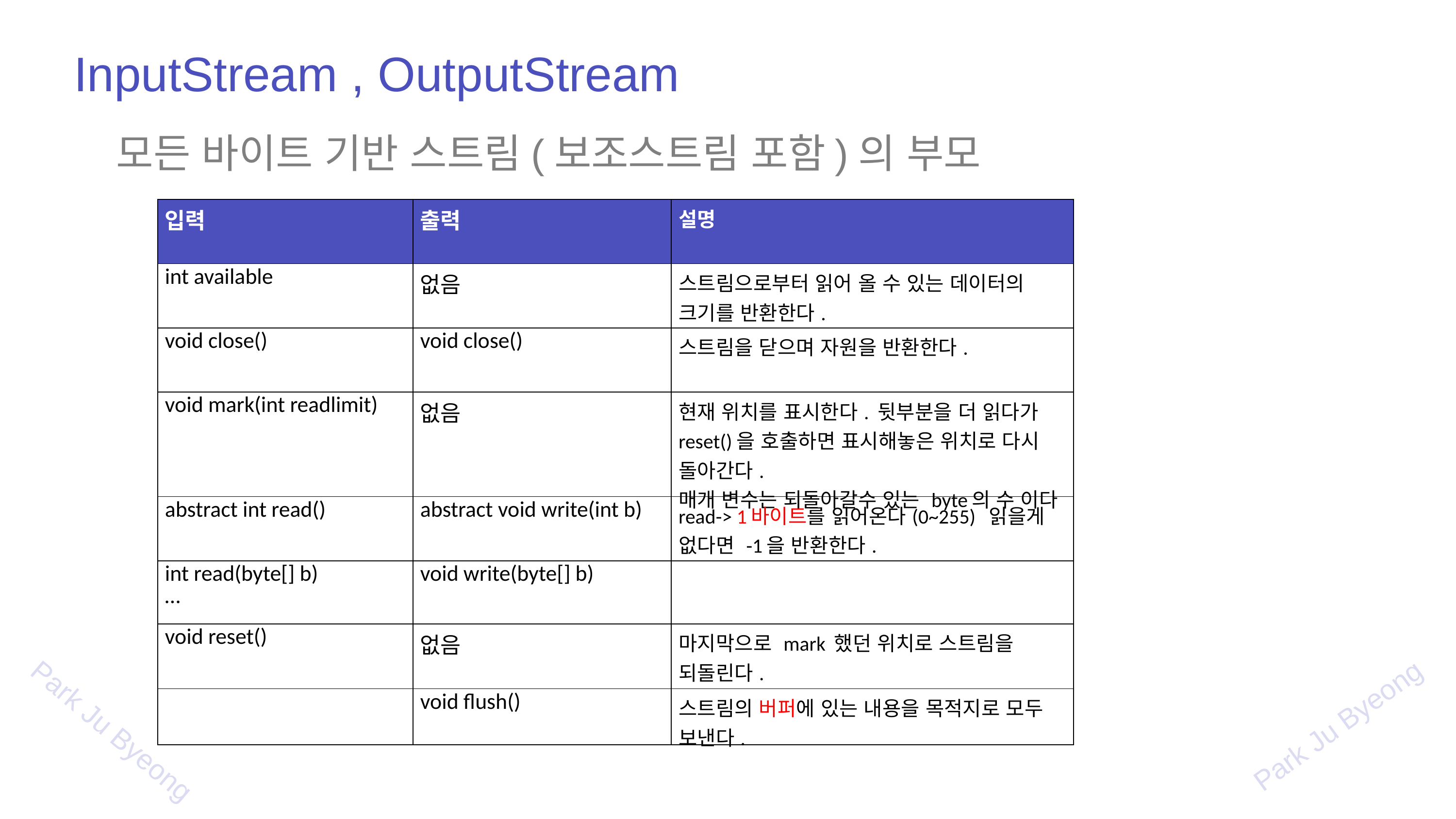

InputStream , OutputStream
모든 바이트 기반 스트림(보조스트림 포함)의 부모
| 입력 | 출력 | 설명 |
| --- | --- | --- |
| int available | 없음 | 스트림으로부터 읽어 올 수 있는 데이터의 크기를 반환한다. |
| void close() | void close() | 스트림을 닫으며 자원을 반환한다. |
| void mark(int readlimit) | 없음 | 현재 위치를 표시한다. 뒷부분을 더 읽다가 reset()을 호출하면 표시해놓은 위치로 다시 돌아간다. 매개 변수는 되돌아갈수 있는 byte의 수 이다 |
| abstract int read() | abstract void write(int b) | read-> 1바이트를 읽어온다(0~255) 읽을게 없다면 -1을 반환한다. |
| int read(byte[] b) … | void write(byte[] b) |  |
| void reset() | 없음 | 마지막으로 mark 했던 위치로 스트림을 되돌린다. |
|  | void flush() | 스트림의 버퍼에 있는 내용을 목적지로 모두 보낸다. |